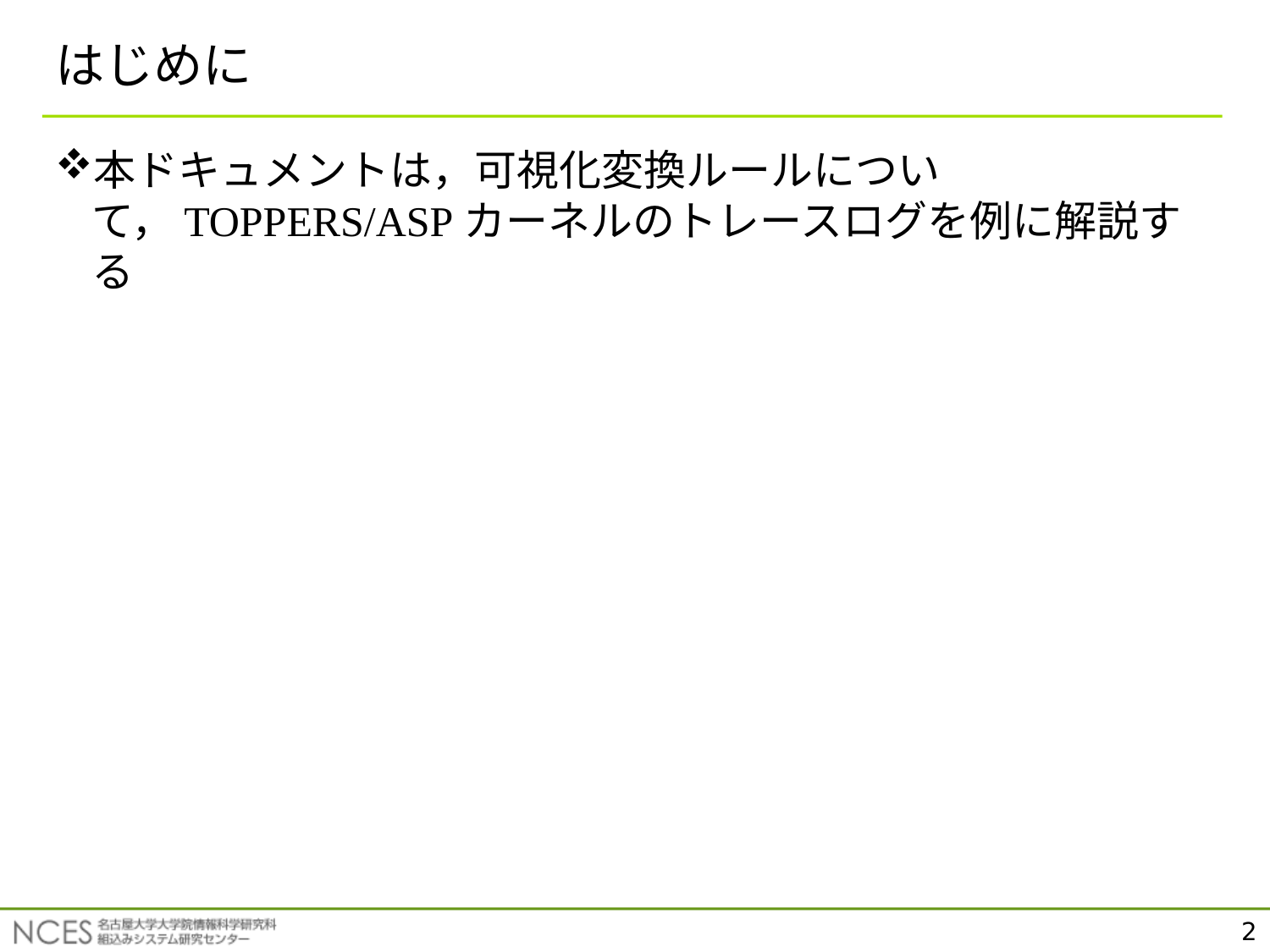

# はじめに
本ドキュメントは，可視化変換ルールについて，TOPPERS/ASPカーネルのトレースログを例に解説する
2